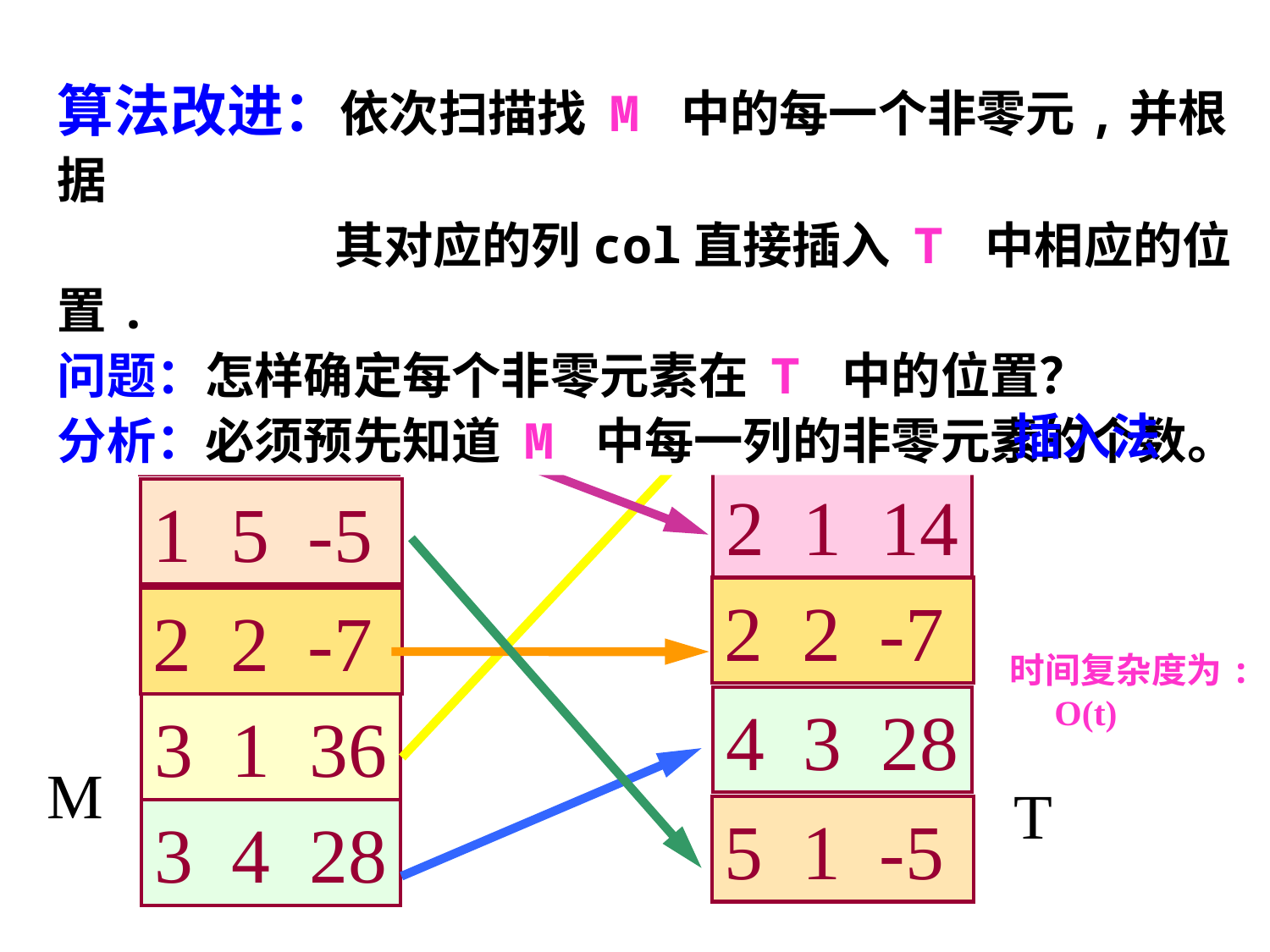

算法改进：依次扫描找 M 中的每一个非零元,并根据
		 其对应的列col直接插入 T 中相应的位置.
问题：怎样确定每个非零元素在 T 中的位置？
分析：必须预先知道 M 中每一列的非零元素的个数。
1  3  36
1  2  14
1  5  -5
2  2  -7
3  1  36
3  4  28
插入法

2  1  14

2  2  -7
时间复杂度为:
     O(t)

4  3  28

M
T
5  1  -5